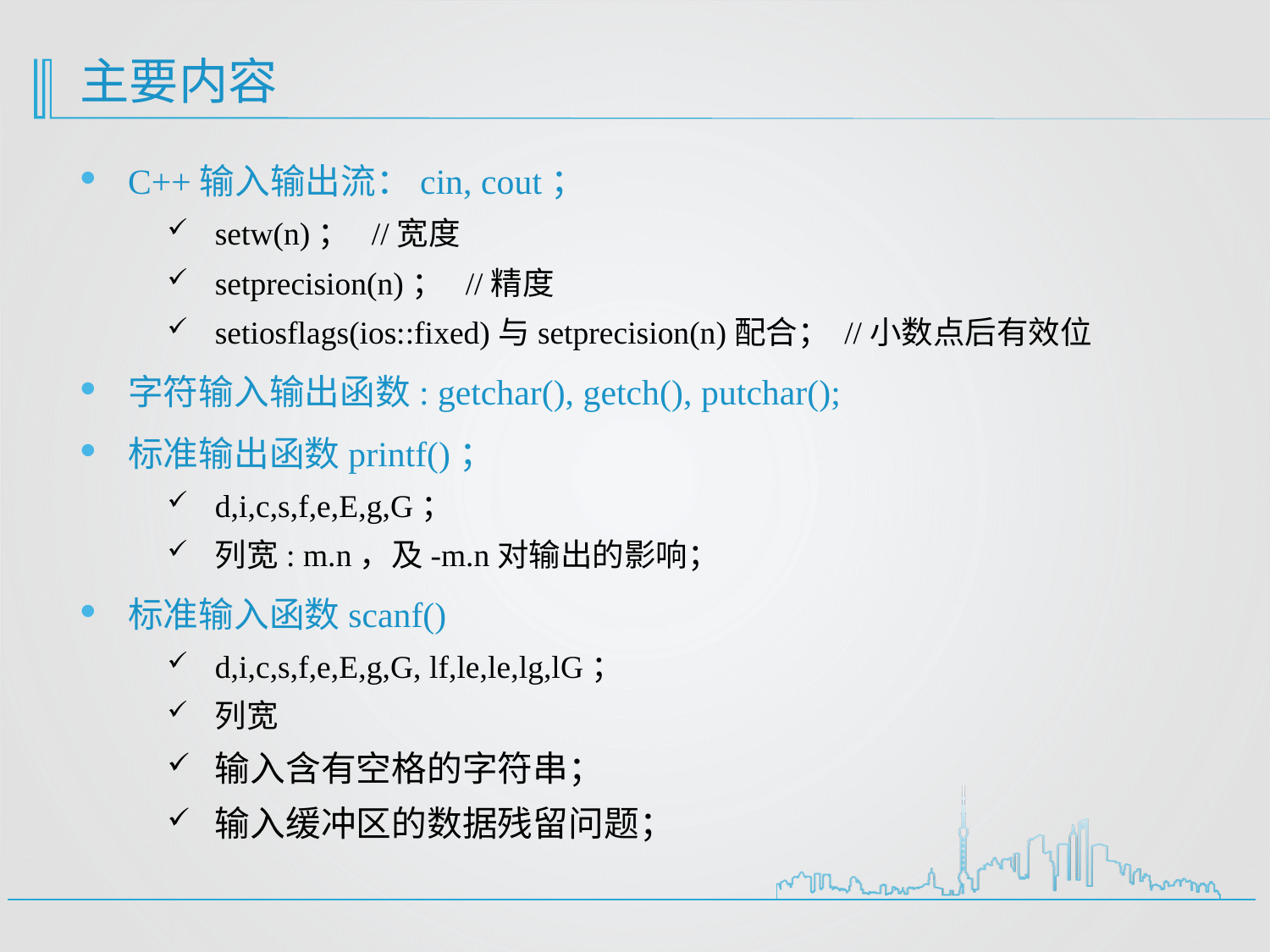

# 主要内容
C++输入输出流：cin, cout；
setw(n)；  //宽度
setprecision(n)；  //精度
setiosflags(ios::fixed)与setprecision(n)配合； //小数点后有效位
字符输入输出函数: getchar(), getch(), putchar();
标准输出函数printf()；
d,i,c,s,f,e,E,g,G；
列宽: m.n，及-m.n对输出的影响；
标准输入函数scanf()
d,i,c,s,f,e,E,g,G, lf,le,le,lg,lG；
列宽
输入含有空格的字符串；
输入缓冲区的数据残留问题；